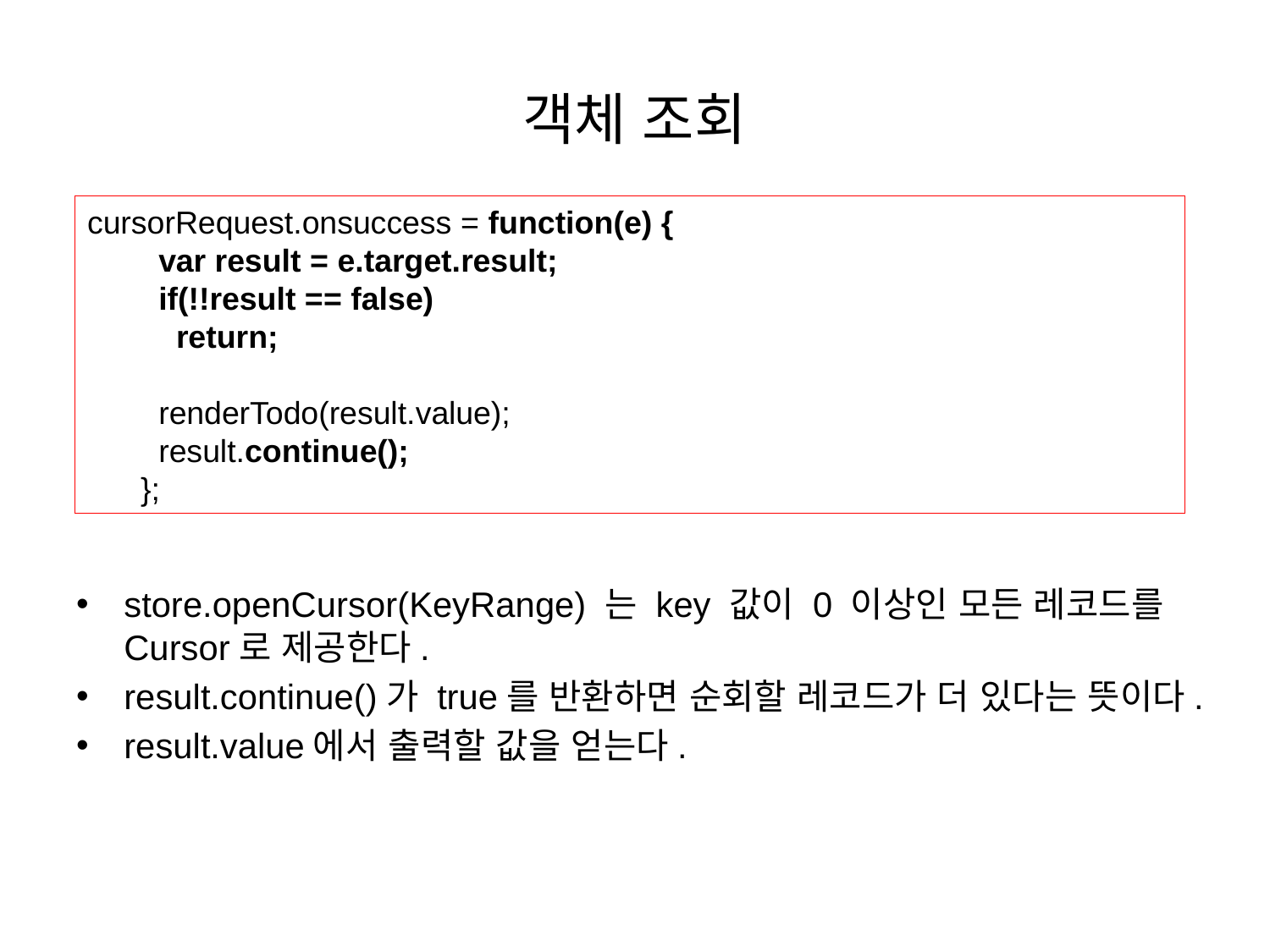

# 객체 조회
cursorRequest.onsuccess = function(e) {
        var result = e.target.result;
        if(!!result == false)
          return;

        renderTodo(result.value);
        result.continue();
      };
store.openCursor(KeyRange) 는 key 값이 0 이상인 모든 레코드를 Cursor로 제공한다.
result.continue()가 true를 반환하면 순회할 레코드가 더 있다는 뜻이다.
result.value에서 출력할 값을 얻는다.